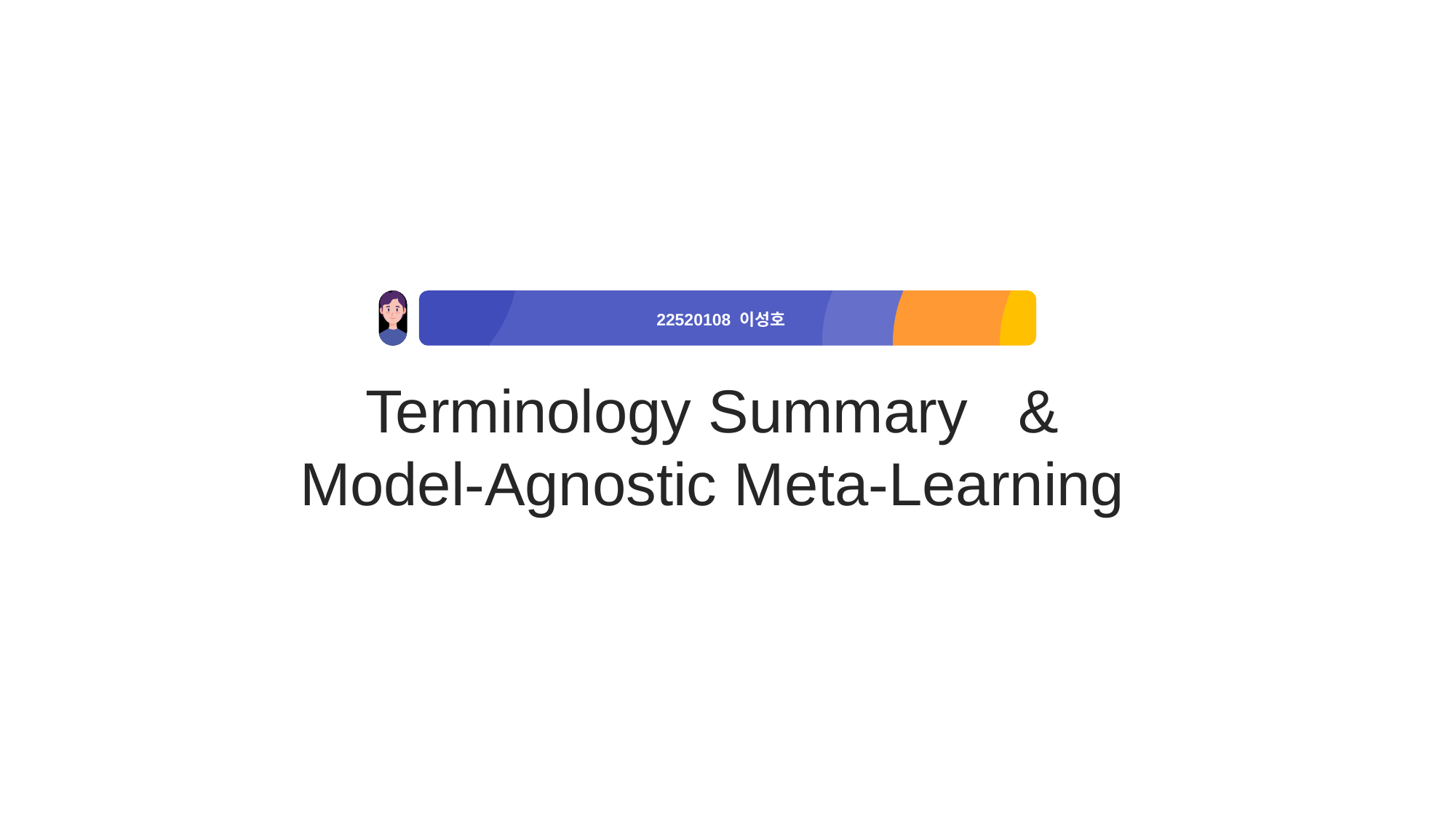

22520108 이성호
Terminology Summary   & Model-Agnostic Meta-Learning